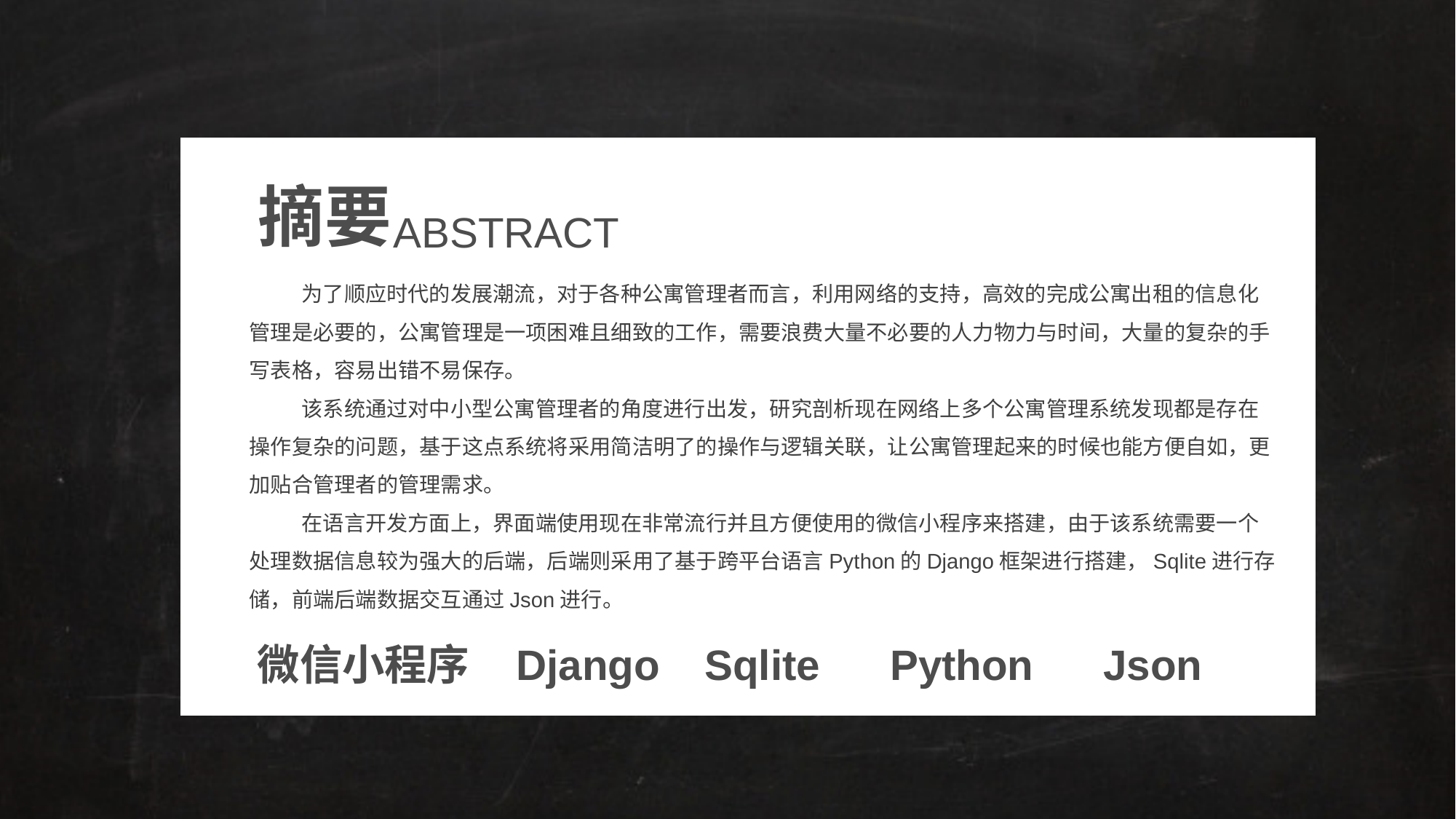

摘要
ABSTRACT
          为了顺应时代的发展潮流，对于各种公寓管理者而言，利用网络的支持，高效的完成公寓出租的信息化管理是必要的，公寓管理是一项困难且细致的工作，需要浪费大量不必要的人力物力与时间，大量的复杂的手写表格，容易出错不易保存。
          该系统通过对中小型公寓管理者的角度进行出发，研究剖析现在网络上多个公寓管理系统发现都是存在操作复杂的问题，基于这点系统将采用简洁明了的操作与逻辑关联，让公寓管理起来的时候也能方便自如，更加贴合管理者的管理需求。
          在语言开发方面上，界面端使用现在非常流行并且方便使用的微信小程序来搭建，由于该系统需要一个处理数据信息较为强大的后端，后端则采用了基于跨平台语言Python的Django框架进行搭建，Sqlite进行存储，前端后端数据交互通过Json进行。
微信小程序
Django
Sqlite
Python
Json